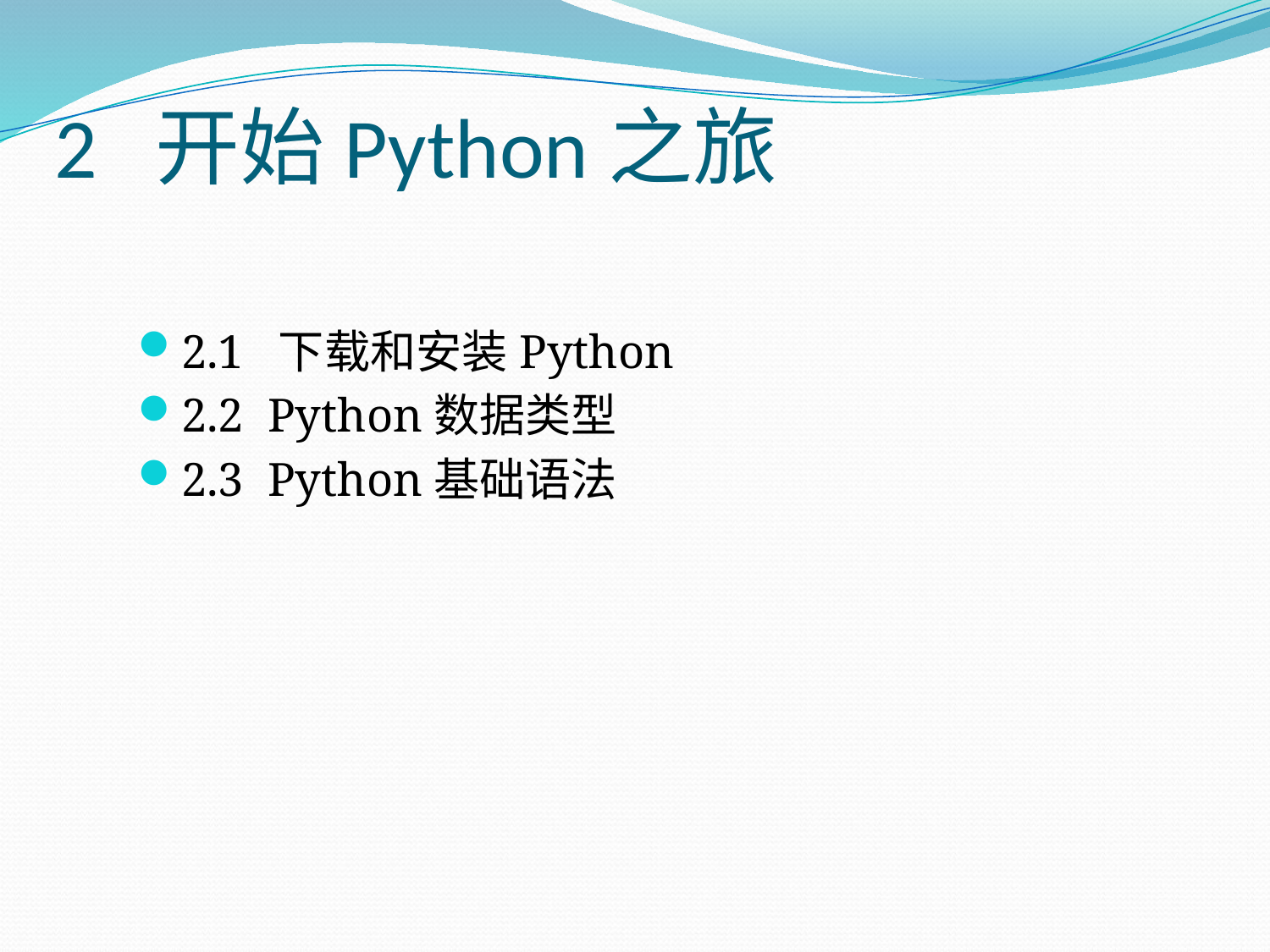

# 2  开始Python之旅
2.1  下载和安装Python
2.2  Python数据类型
2.3  Python基础语法